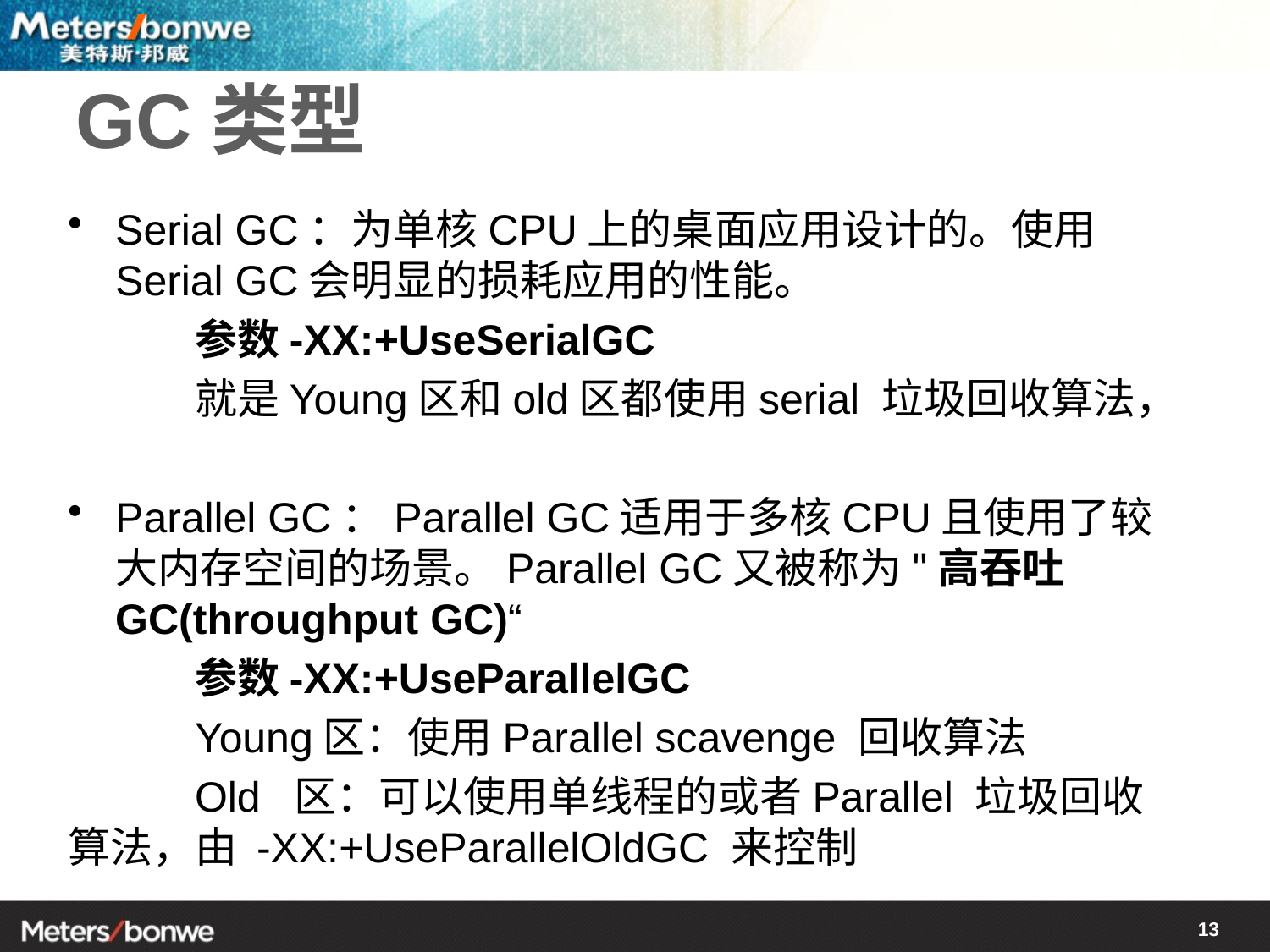

# GC类型
Serial GC：为单核CPU上的桌面应用设计的。使用Serial GC会明显的损耗应用的性能。
	参数-XX:+UseSerialGC
	就是Young区和old区都使用serial 垃圾回收算法，

Parallel GC：Parallel GC适用于多核CPU且使用了较大内存空间的场景。Parallel GC又被称为"高吞吐GC(throughput GC)“
	参数-XX:+UseParallelGC
	Young区：使用Parallel scavenge 回收算法
	Old  区：可以使用单线程的或者Parallel 垃圾回收算法，由 -XX:+UseParallelOldGC 来控制